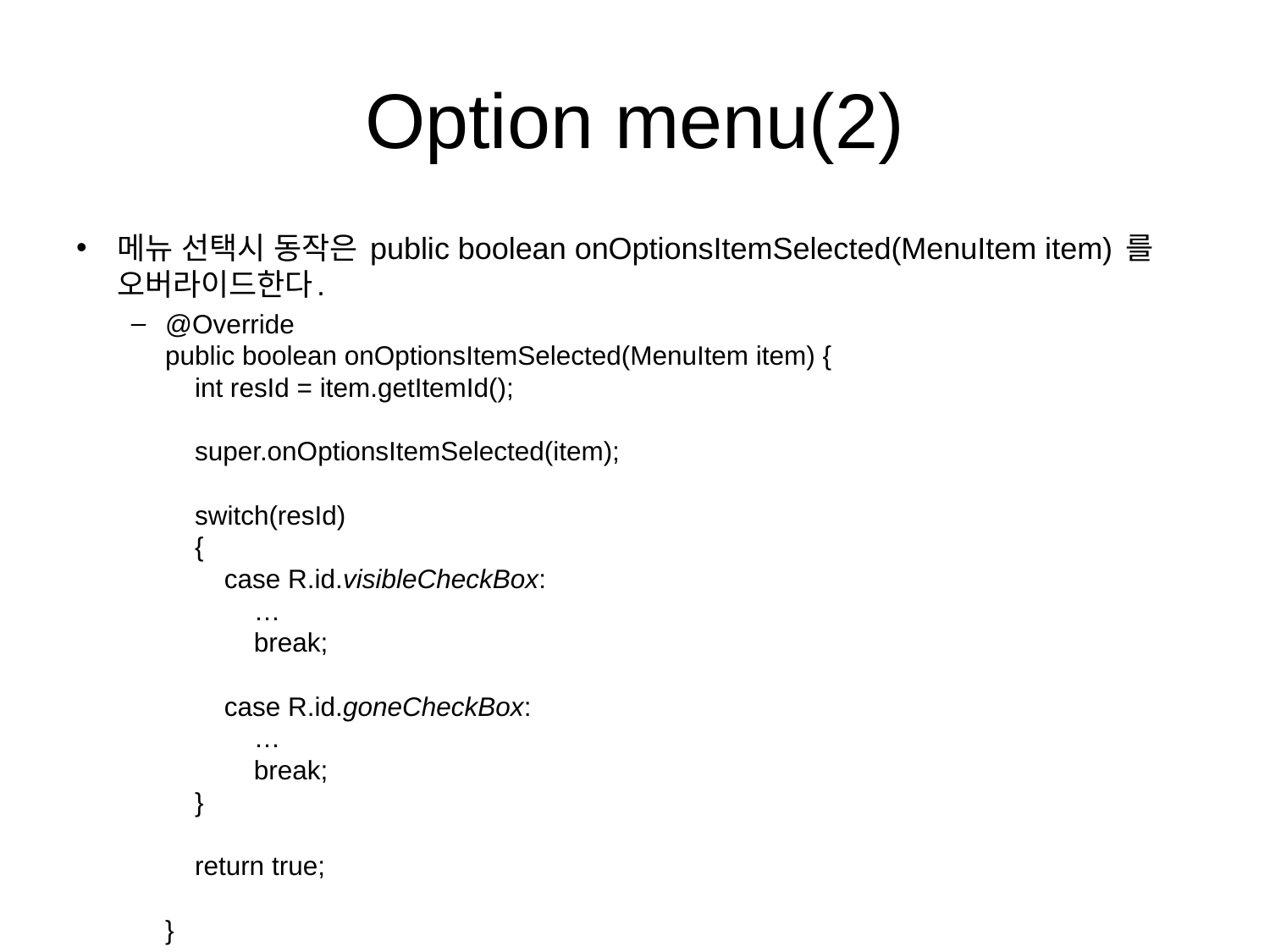

# Option menu(2)
메뉴 선택시 동작은 public boolean onOptionsItemSelected(MenuItem item) 를 오버라이드한다.
@Override
public boolean onOptionsItemSelected(MenuItem item) {
    int resId = item.getItemId();
    super.onOptionsItemSelected(item);
    switch(resId)
    {
        case R.id.visibleCheckBox:
            …
            break;
        case R.id.goneCheckBox:
            …
            break;
    }
    return true;
}